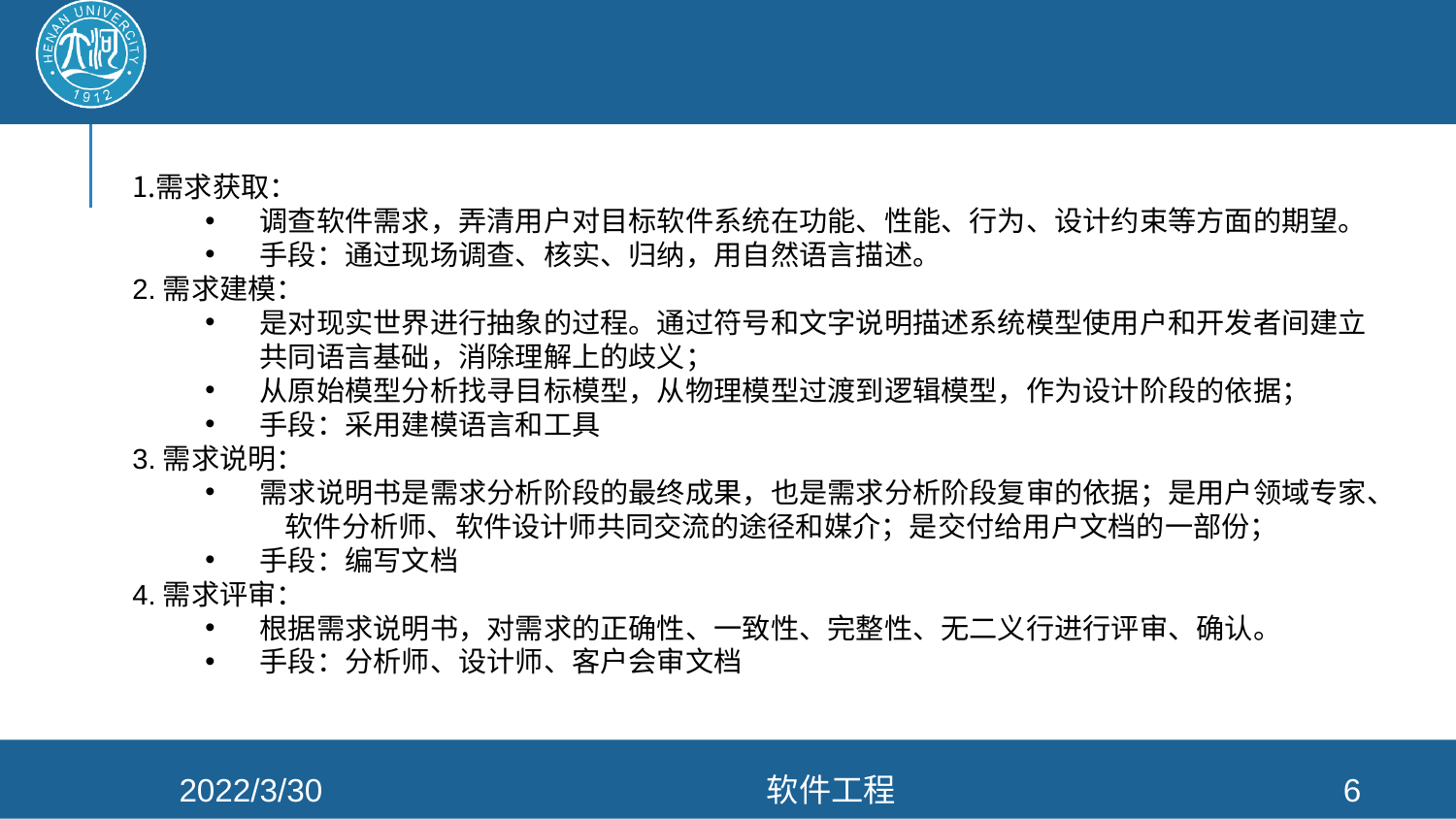

需求获取：
调查软件需求，弄清用户对目标软件系统在功能、性能、行为、设计约束等方面的期望。
手段：通过现场调查、核实、归纳，用自然语言描述。
2.需求建模：
是对现实世界进行抽象的过程。通过符号和文字说明描述系统模型使用户和开发者间建立共同语言基础，消除理解上的歧义；
从原始模型分析找寻目标模型，从物理模型过渡到逻辑模型，作为设计阶段的依据；
手段：采用建模语言和工具
3.需求说明：
需求说明书是需求分析阶段的最终成果，也是需求分析阶段复审的依据；是用户领域专家、    软件分析师、软件设计师共同交流的途径和媒介；是交付给用户文档的一部份；
手段：编写文档
4.需求评审：
根据需求说明书，对需求的正确性、一致性、完整性、无二义行进行评审、确认。
手段：分析师、设计师、客户会审文档
2022/3/30
软件工程
6